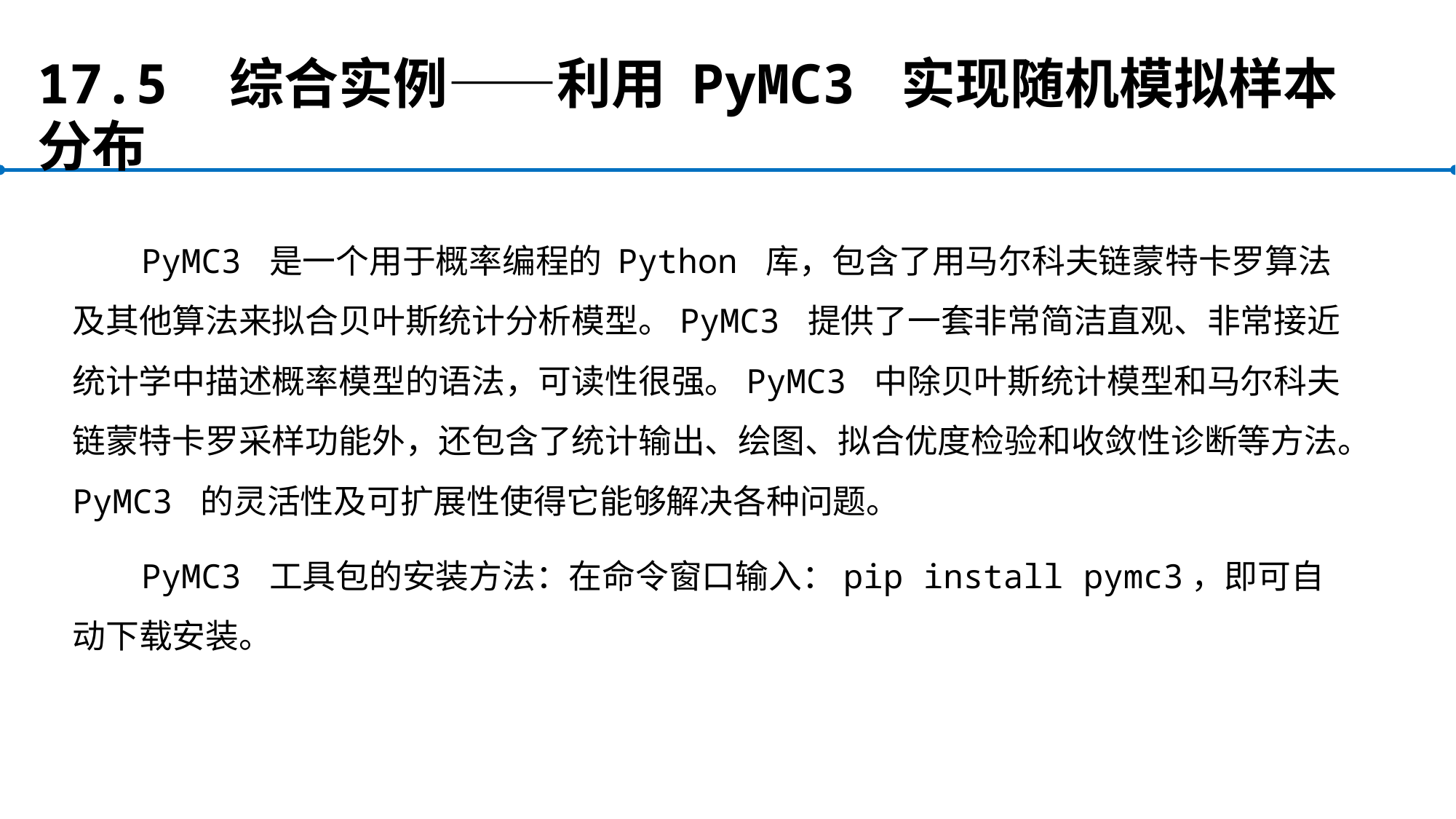

# 17.5 综合实例——利用 PyMC3 实现随机模拟样本分布
PyMC3 是一个用于概率编程的 Python 库，包含了用马尔科夫链蒙特卡罗算法及其他算法来拟合贝叶斯统计分析模型。PyMC3 提供了一套非常简洁直观、非常接近统计学中描述概率模型的语法，可读性很强。PyMC3 中除贝叶斯统计模型和马尔科夫链蒙特卡罗采样功能外，还包含了统计输出、绘图、拟合优度检验和收敛性诊断等方法。PyMC3 的灵活性及可扩展性使得它能够解决各种问题。
PyMC3 工具包的安装方法：在命令窗口输入：pip install pymc3，即可自动下载安装。